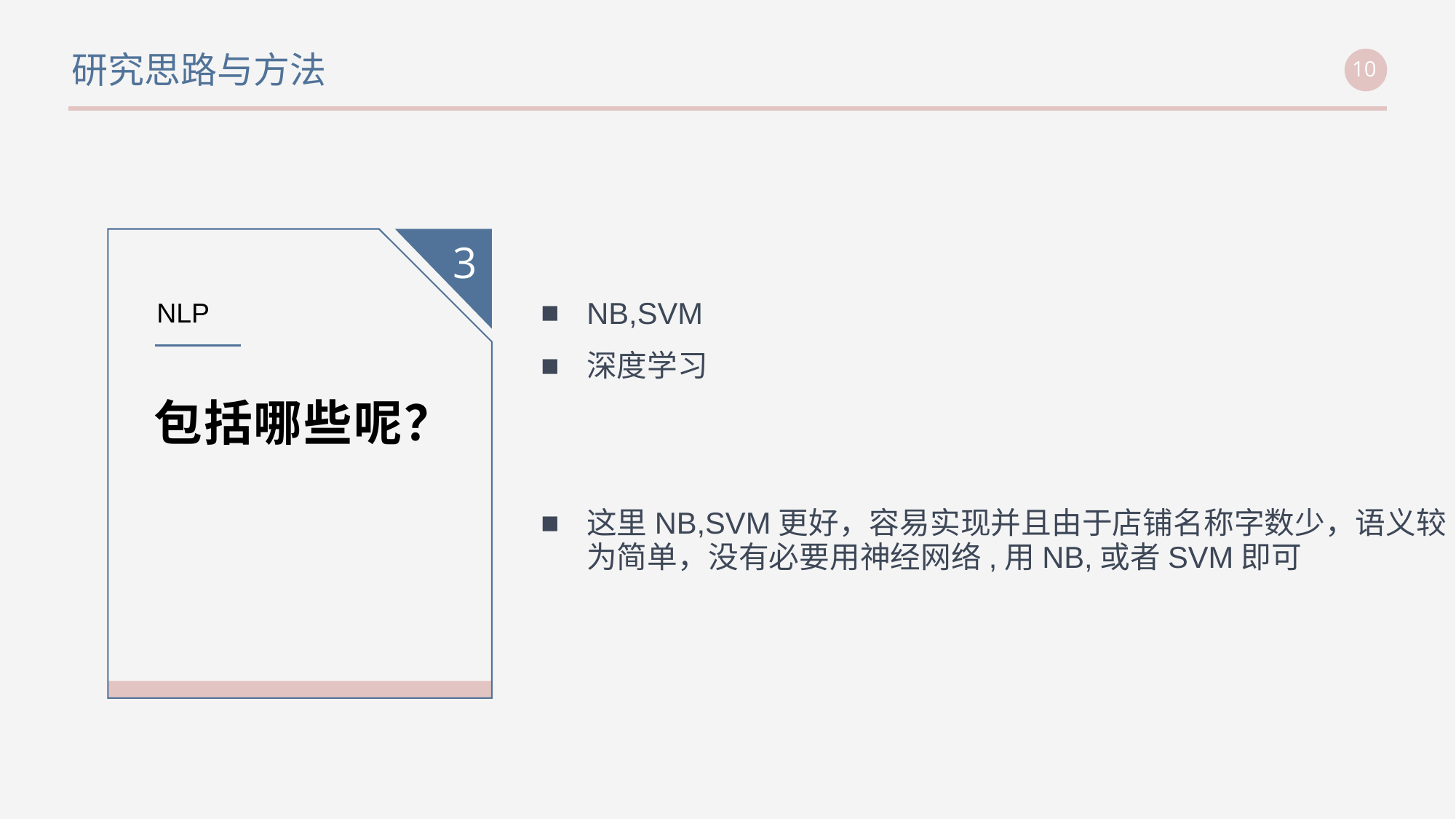

研究思路与方法

3
NLP
NB,SVM
深度学习

这里NB,SVM更好，容易实现并且由于店铺名称字数少，语义较为简单，没有必要用神经网络,用NB,或者SVM即可
包括哪些呢？